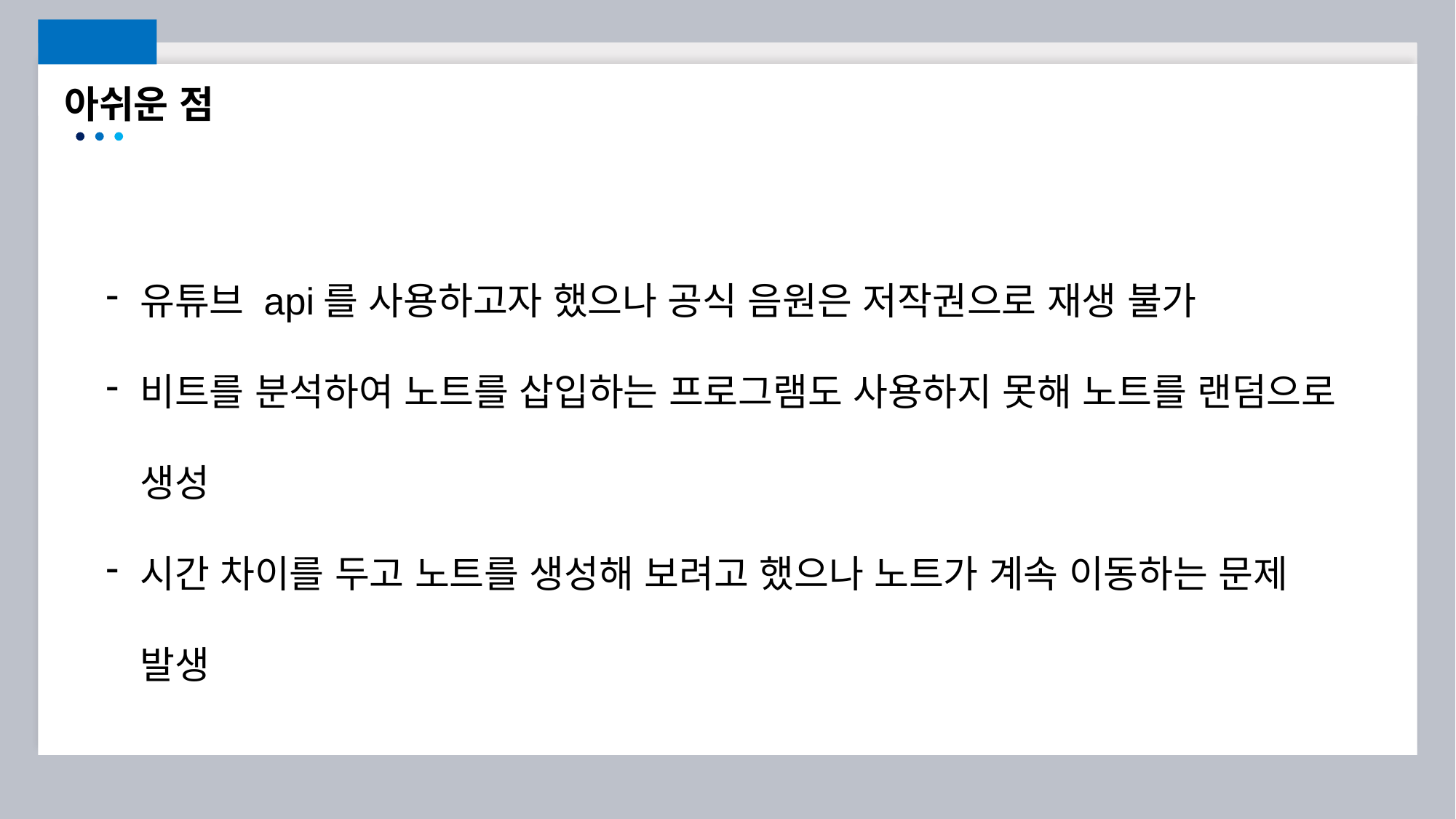

아쉬운 점

유튜브 api를 사용하고자 했으나 공식 음원은 저작권으로 재생 불가
비트를 분석하여 노트를 삽입하는 프로그램도 사용하지 못해 노트를 랜덤으로 생성
시간 차이를 두고 노트를 생성해 보려고 했으나 노트가 계속 이동하는 문제 발생